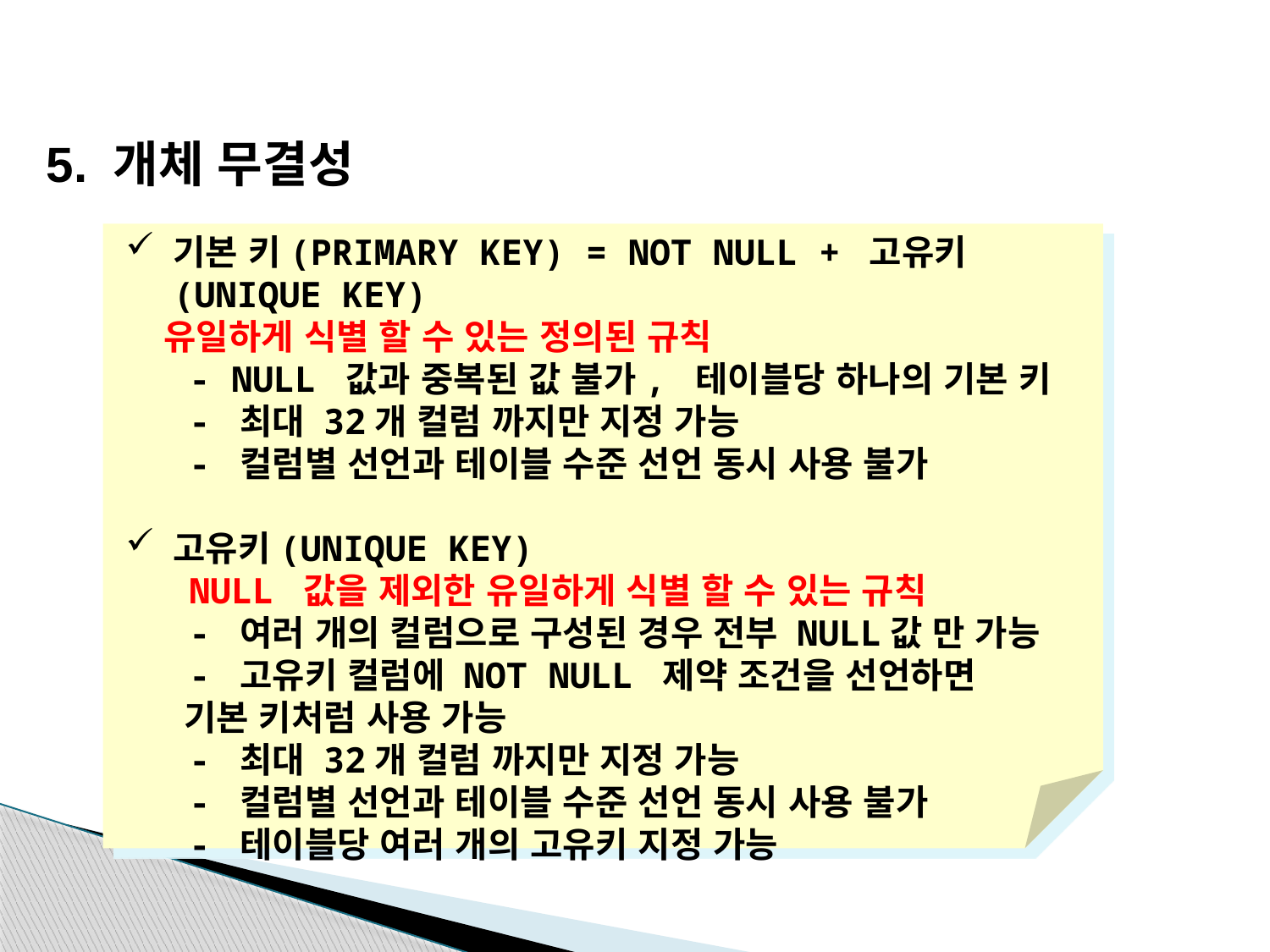

5. 개체 무결성
기본 키(PRIMARY KEY) = NOT NULL + 고유키(UNIQUE KEY)
   유일하게 식별 할 수 있는 정의된 규칙
   - NULL 값과 중복된 값 불가, 테이블당 하나의 기본 키
   - 최대 32개 컬럼 까지만 지정 가능
   - 컬럼별 선언과 테이블 수준 선언 동시 사용 불가

고유키(UNIQUE KEY)
   NULL 값을 제외한 유일하게 식별 할 수 있는 규칙
   - 여러 개의 컬럼으로 구성된 경우 전부 NULL값 만 가능
   - 고유키 컬럼에 NOT NULL 제약 조건을 선언하면
     기본 키처럼 사용 가능
   - 최대 32개 컬럼 까지만 지정 가능
   - 컬럼별 선언과 테이블 수준 선언 동시 사용 불가
   - 테이블당 여러 개의 고유키 지정 가능